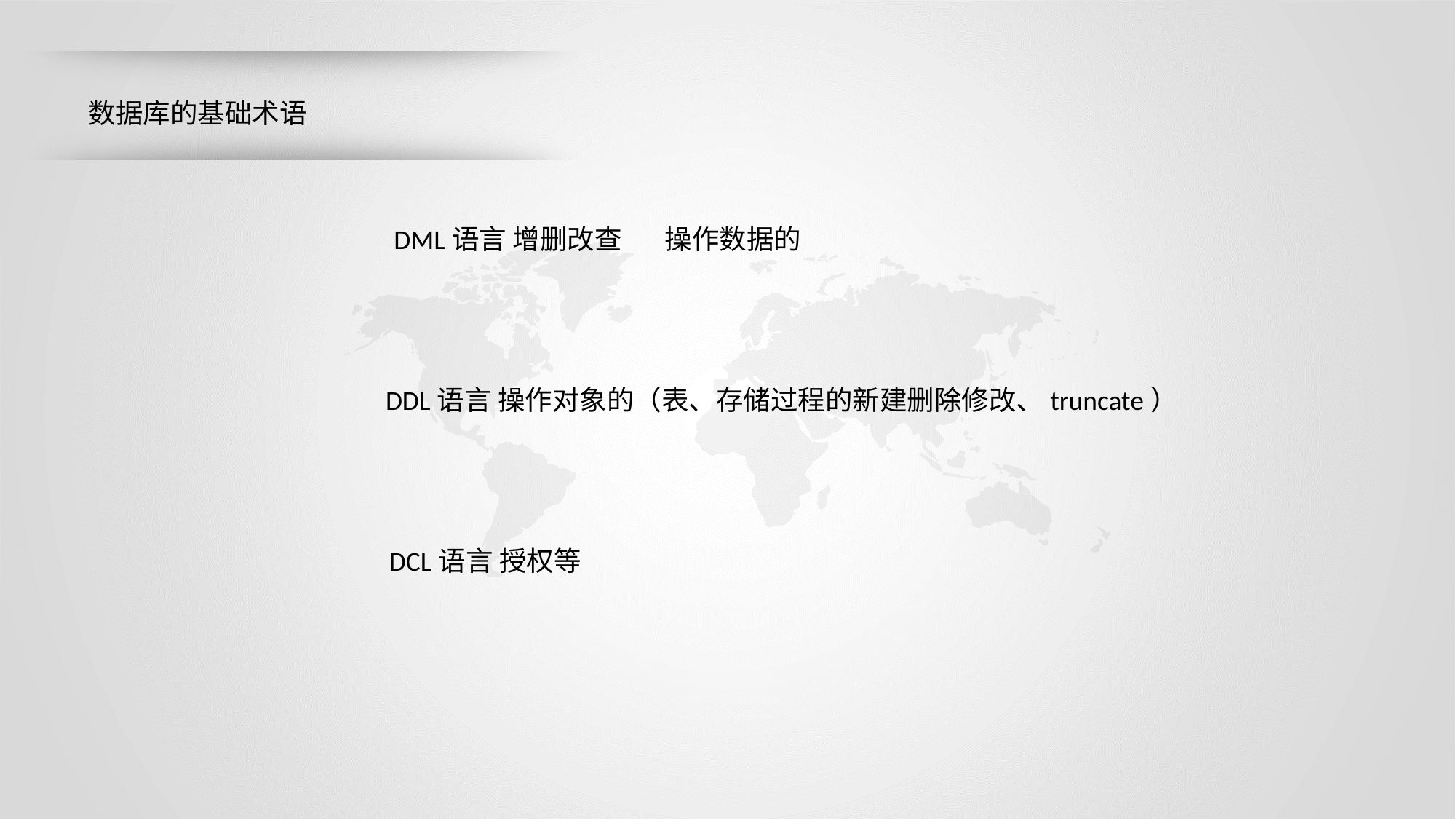

数据库的基础术语
DML语言 增删改查       操作数据的
DDL语言 操作对象的（表、存储过程的新建删除修改、truncate）
DCL语言 授权等